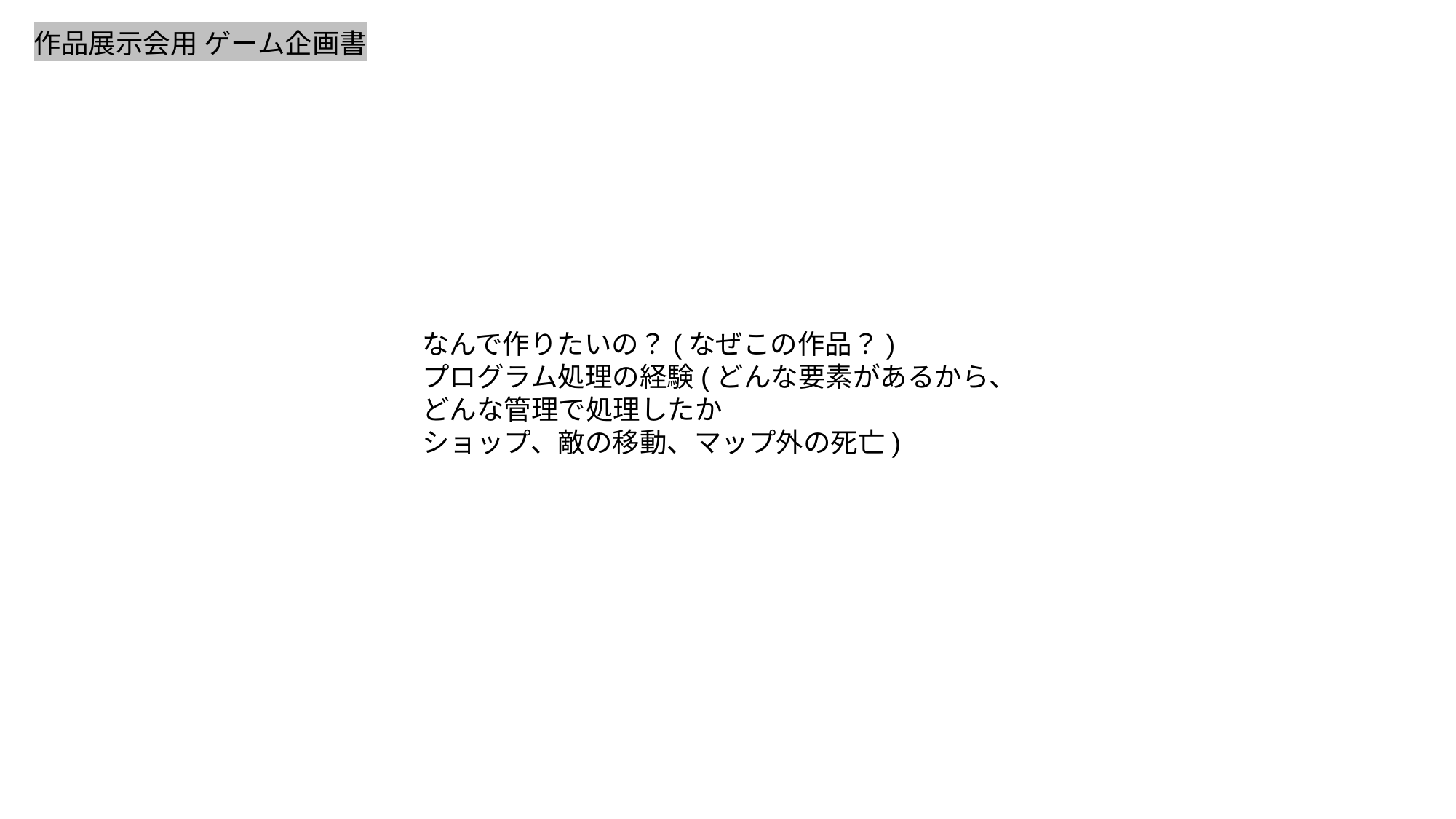

作品展示会用 ゲーム企画書
なんで作りたいの？(なぜこの作品？)
プログラム処理の経験(どんな要素があるから、どんな管理で処理したか
ショップ、敵の移動、マップ外の死亡)